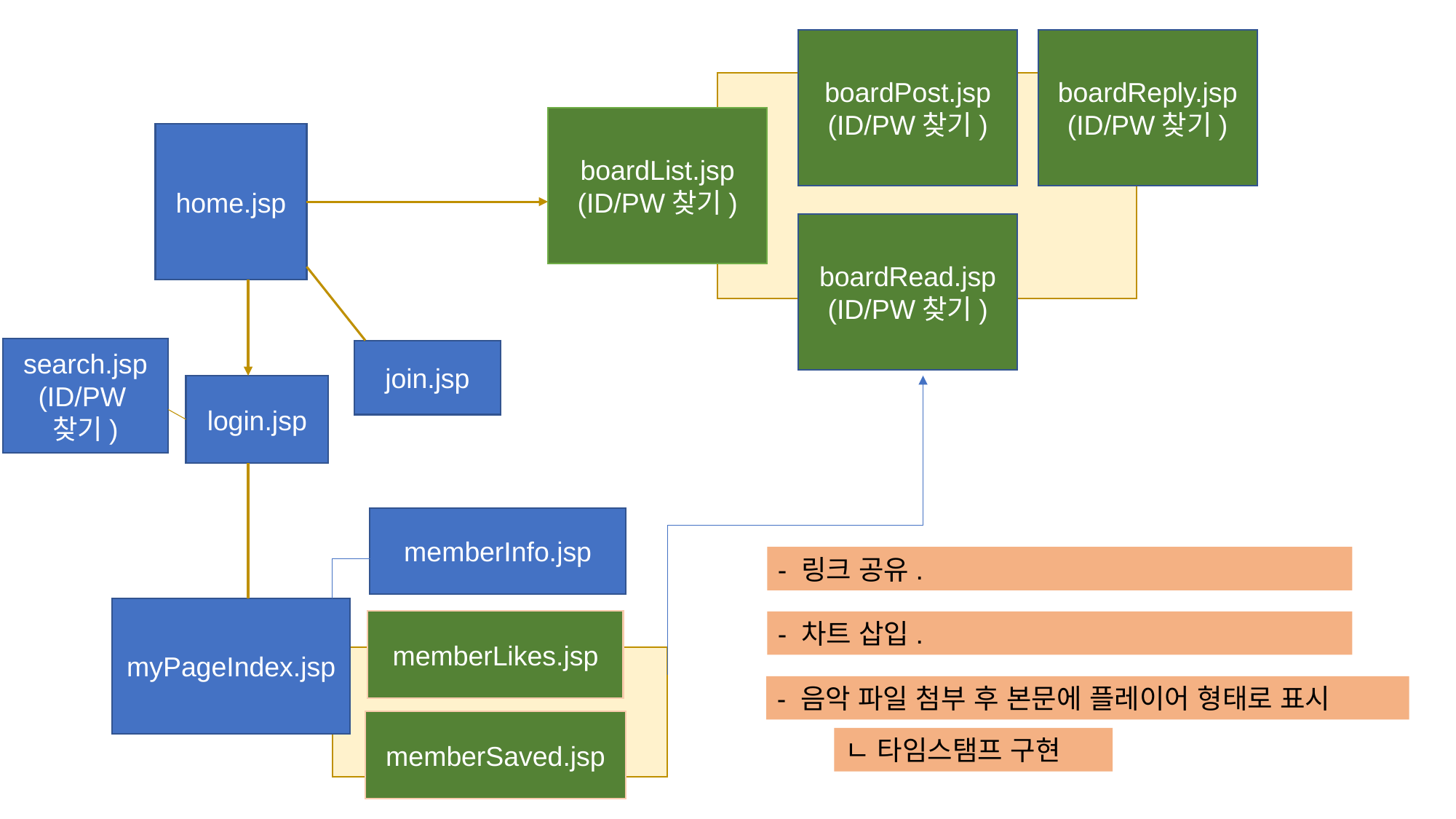

boardReply.jsp
(ID/PW찾기)
boardPost.jsp
(ID/PW찾기)

boardList.jsp
(ID/PW찾기)
home.jsp
boardRead.jsp
(ID/PW찾기)
search.jsp
(ID/PW찾기)
join.jsp
login.jsp
memberInfo.jsp
- 링크 공유.
myPageIndex.jsp
memberLikes.jsp
- 차트 삽입.

- 음악 파일 첨부 후 본문에 플레이어 형태로 표시
memberSaved.jsp
ㄴ 타임스탬프 구현